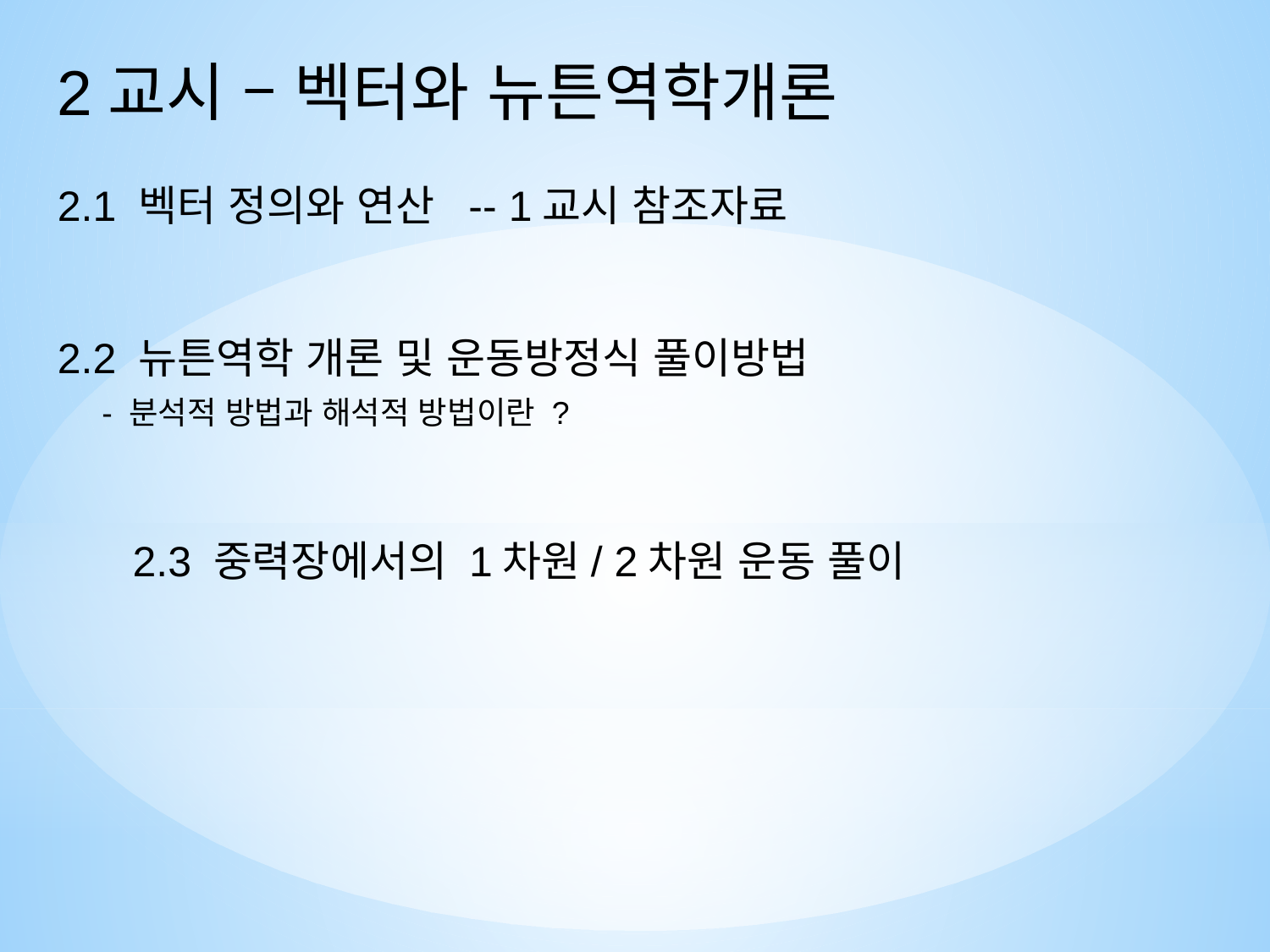

2교시 – 벡터와 뉴튼역학개론

2.1 벡터 정의와 연산  -- 1교시 참조자료

2.2 뉴튼역학 개론 및 운동방정식 풀이방법
     - 분석적 방법과 해석적 방법이란 ?

2.3 중력장에서의 1차원/ 2차원 운동 풀이